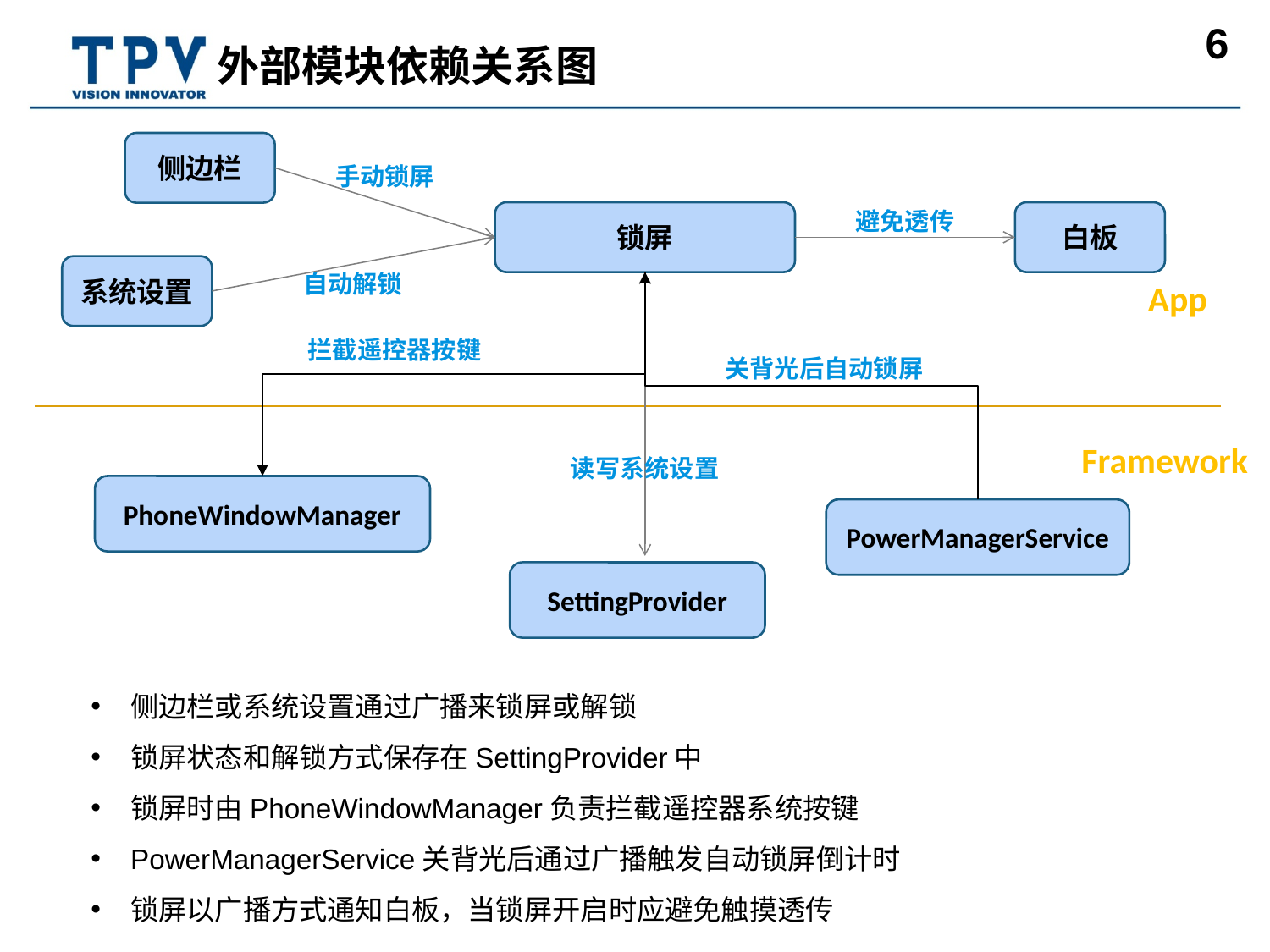

外部模块依赖关系图
侧边栏
手动锁屏
避免透传
锁屏
白板
系统设置
自动解锁
App
拦截遥控器按键
关背光后自动锁屏
Framework
读写系统设置
PhoneWindowManager
PowerManagerService
SettingProvider
侧边栏或系统设置通过广播来锁屏或解锁
锁屏状态和解锁方式保存在SettingProvider中
锁屏时由PhoneWindowManager负责拦截遥控器系统按键
PowerManagerService关背光后通过广播触发自动锁屏倒计时
锁屏以广播方式通知白板，当锁屏开启时应避免触摸透传